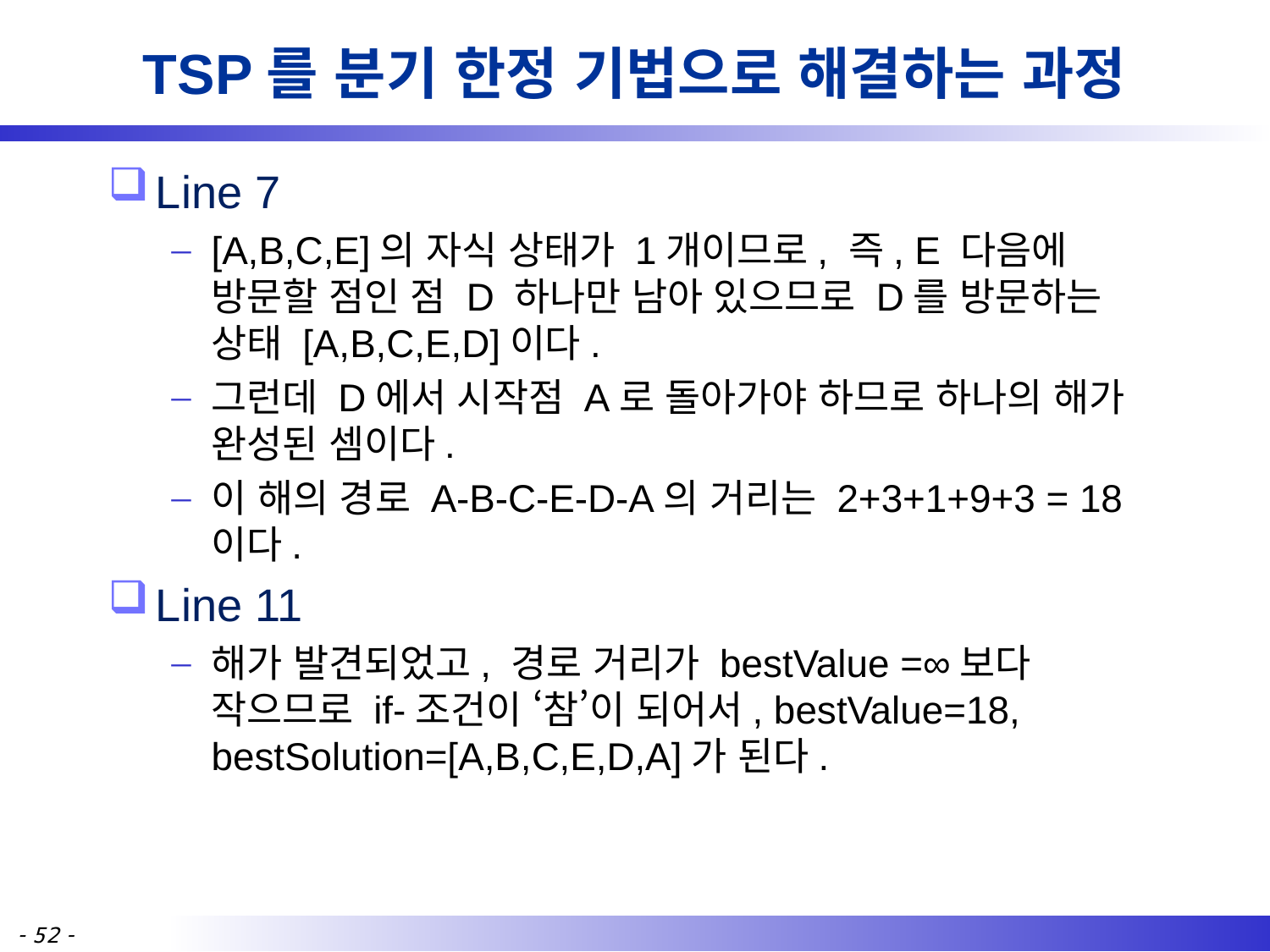

# TSP를 분기 한정 기법으로 해결하는 과정
Line 7
[A,B,C,E]의 자식 상태가 1개이므로, 즉, E 다음에 방문할 점인 점 D 하나만 남아 있으므로 D를 방문하는 상태 [A,B,C,E,D]이다.
그런데 D에서 시작점 A로 돌아가야 하므로 하나의 해가 완성된 셈이다.
이 해의 경로 A-B-C-E-D-A의 거리는 2+3+1+9+3 = 18이다.
Line 11
해가 발견되었고, 경로 거리가 bestValue =∞보다 작으므로 if-조건이 ‘참’이 되어서, bestValue=18, bestSolution=[A,B,C,E,D,A]가 된다.
- 52 -